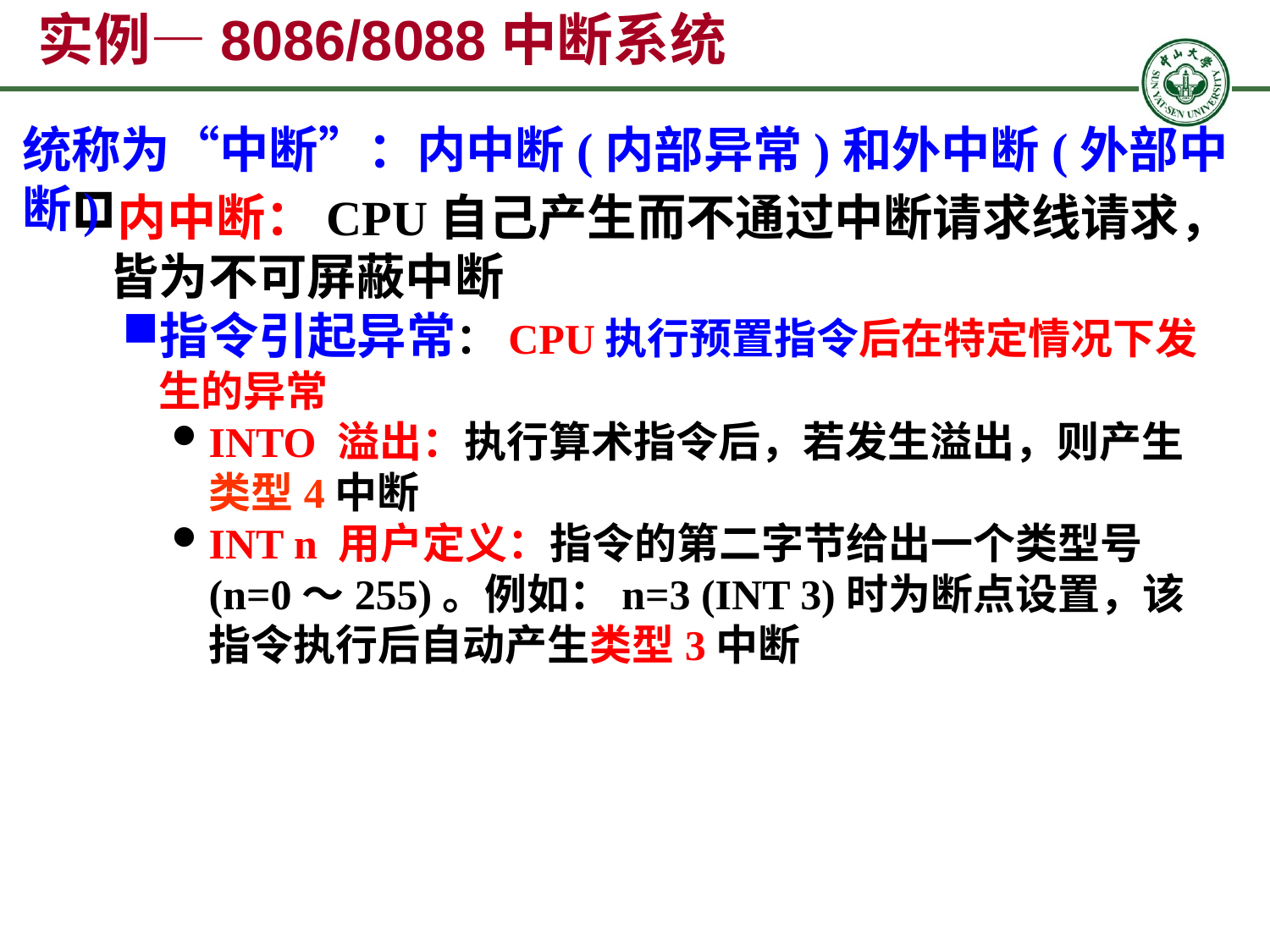

# 实例—8086/8088中断系统
统称为“中断”：内中断(内部异常)和外中断(外部中断)
内中断：CPU自己产生而不通过中断请求线请求，皆为不可屏蔽中断
指令引起异常：CPU执行预置指令后在特定情况下发生的异常
INTO 溢出：执行算术指令后，若发生溢出，则产生类型4中断
INT n 用户定义：指令的第二字节给出一个类型号(n=0～255)。例如：n=3 (INT 3)时为断点设置，该指令执行后自动产生类型3中断